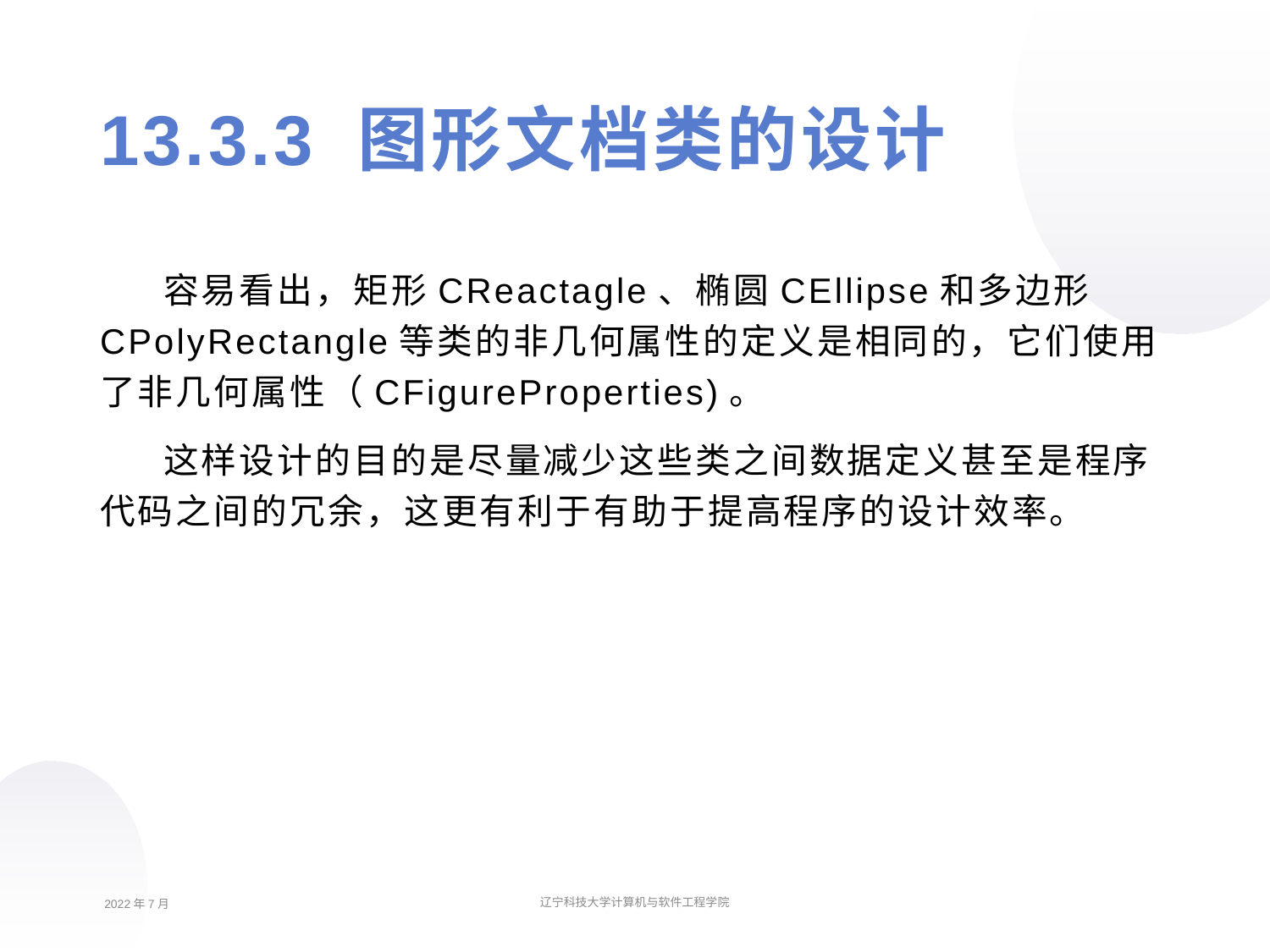

13.3.3 图形文档类的设计
容易看出，矩形CReactagle、椭圆CEllipse和多边形CPolyRectangle等类的非几何属性的定义是相同的，它们使用了非几何属性（CFigureProperties)。
这样设计的目的是尽量减少这些类之间数据定义甚至是程序代码之间的冗余，这更有利于有助于提高程序的设计效率。

2022年7月
辽宁科技大学计算机与软件工程学院
38